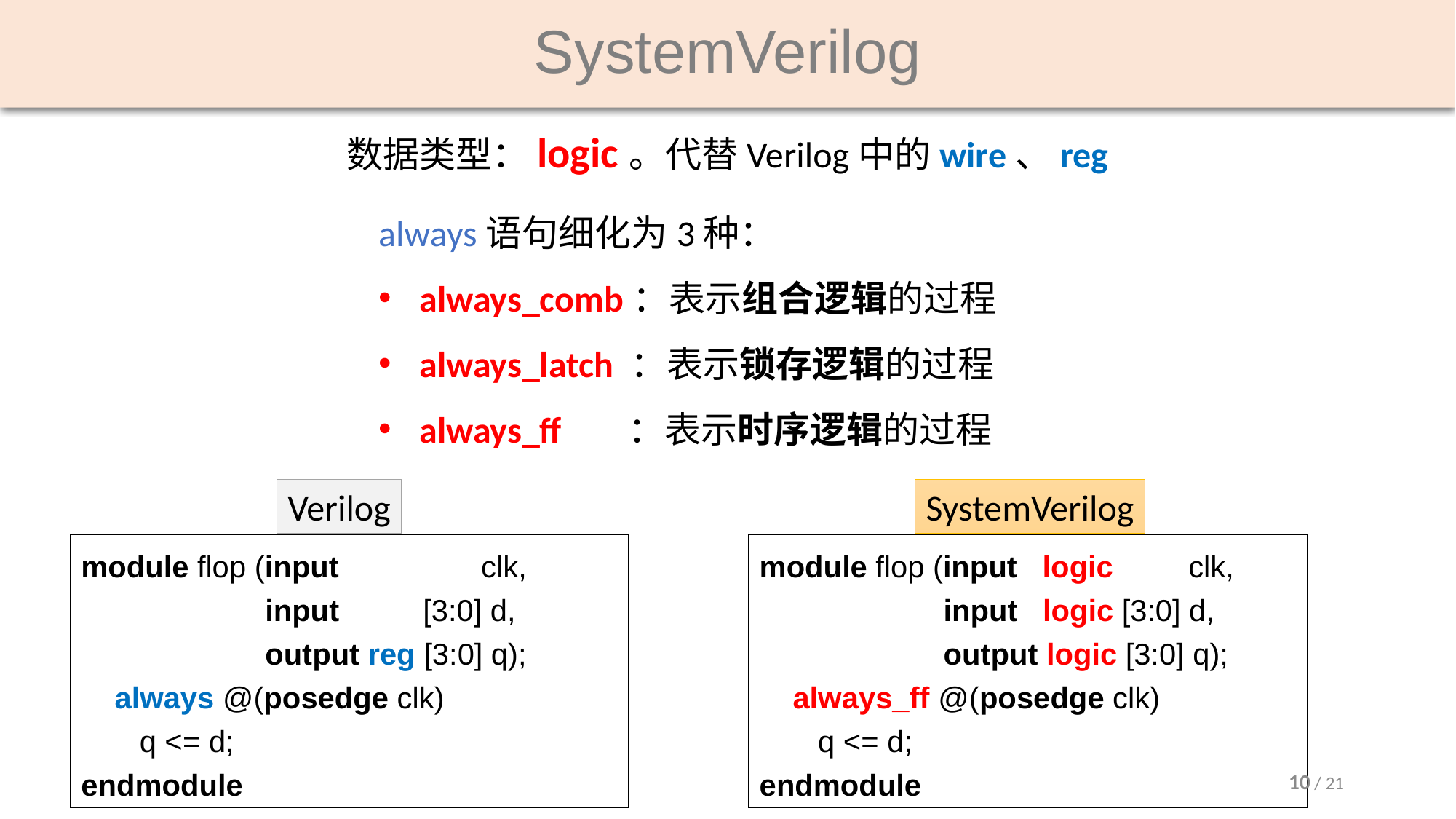

# SystemVerilog
数据类型：logic。代替Verilog中的wire、reg
always语句细化为3种：
always_comb：表示组合逻辑的过程
always_latch ：表示锁存逻辑的过程
always_ff       ：表示时序逻辑的过程
SystemVerilog
Verilog
module flop (input                 clk,
                      input          [3:0] d,
                      output reg [3:0] q);
    always @(posedge clk)
       q <= d;
endmodule
module flop (input   logic         clk,
                      input   logic [3:0] d,
                      output logic [3:0] q);
    always_ff @(posedge clk)
       q <= d;
endmodule
10 / 21